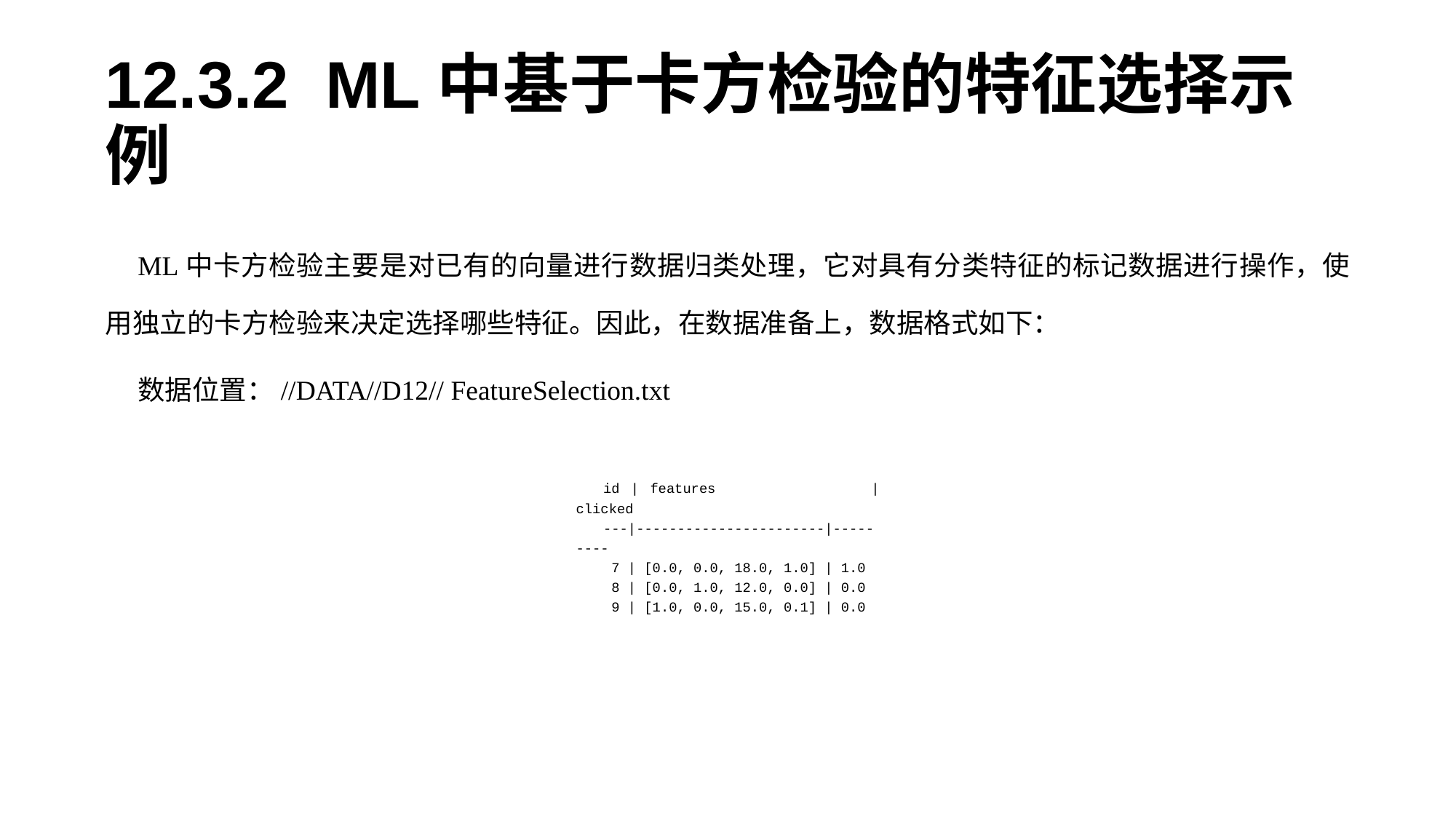

# 12.3.2  ML中基于卡方检验的特征选择示例
ML中卡方检验主要是对已有的向量进行数据归类处理，它对具有分类特征的标记数据进行操作，使用独立的卡方检验来决定选择哪些特征。因此，在数据准备上，数据格式如下：
数据位置：//DATA//D12// FeatureSelection.txt
id | features              | clicked
---|-----------------------|---------
 7 | [0.0, 0.0, 18.0, 1.0] | 1.0
 8 | [0.0, 1.0, 12.0, 0.0] | 0.0
 9 | [1.0, 0.0, 15.0, 0.1] | 0.0